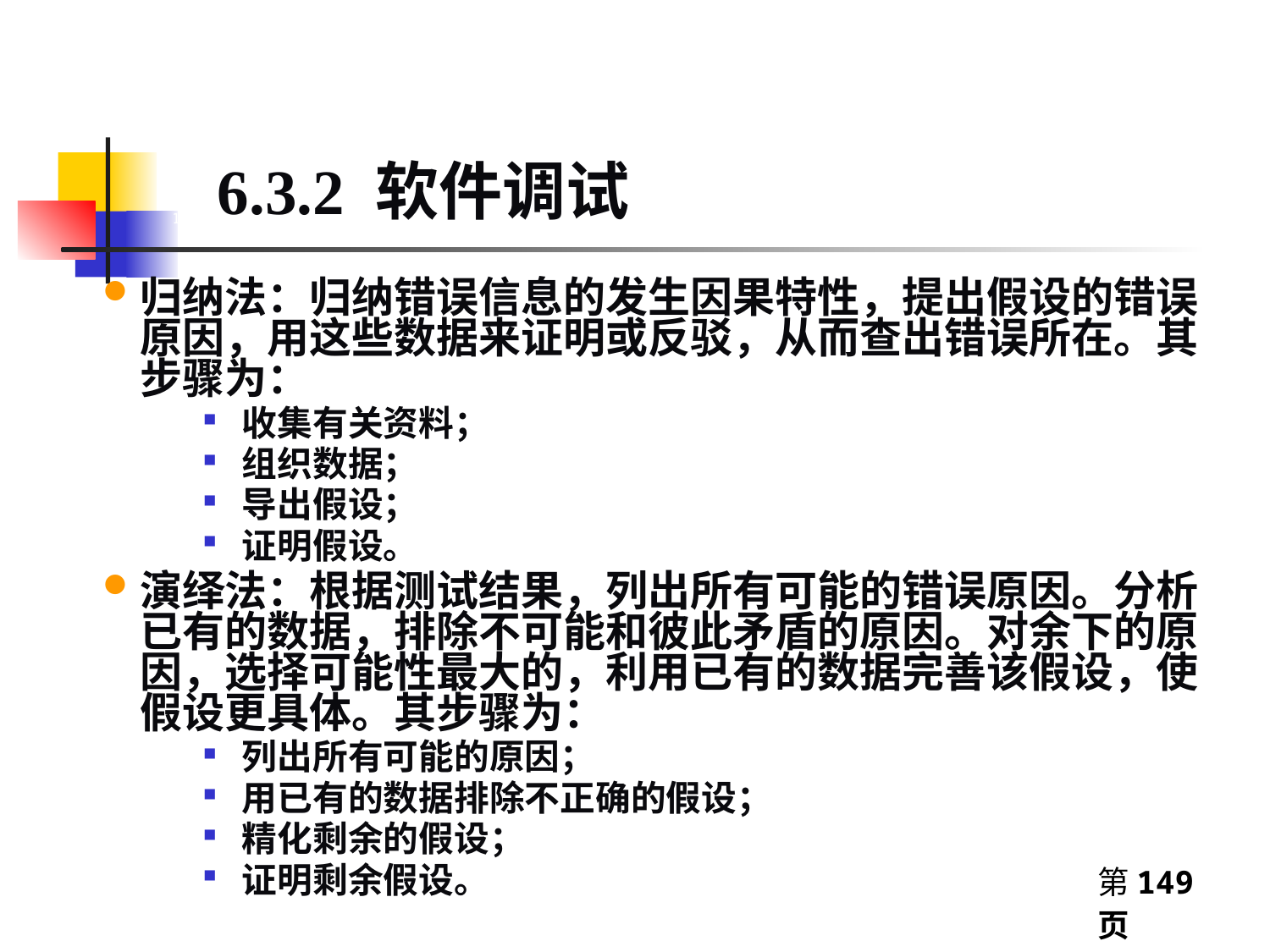

# 1.5.4MIS的结构
6.3.2 软件调试

归纳法：归纳错误信息的发生因果特性，提出假设的错误原因，用这些数据来证明或反驳，从而查出错误所在。其步骤为：
收集有关资料；
组织数据；
导出假设；
证明假设。
演绎法：根据测试结果，列出所有可能的错误原因。分析已有的数据，排除不可能和彼此矛盾的原因。对余下的原因，选择可能性最大的，利用已有的数据完善该假设，使假设更具体。其步骤为：
列出所有可能的原因；
用已有的数据排除不正确的假设；
精化剩余的假设；
证明剩余假设。